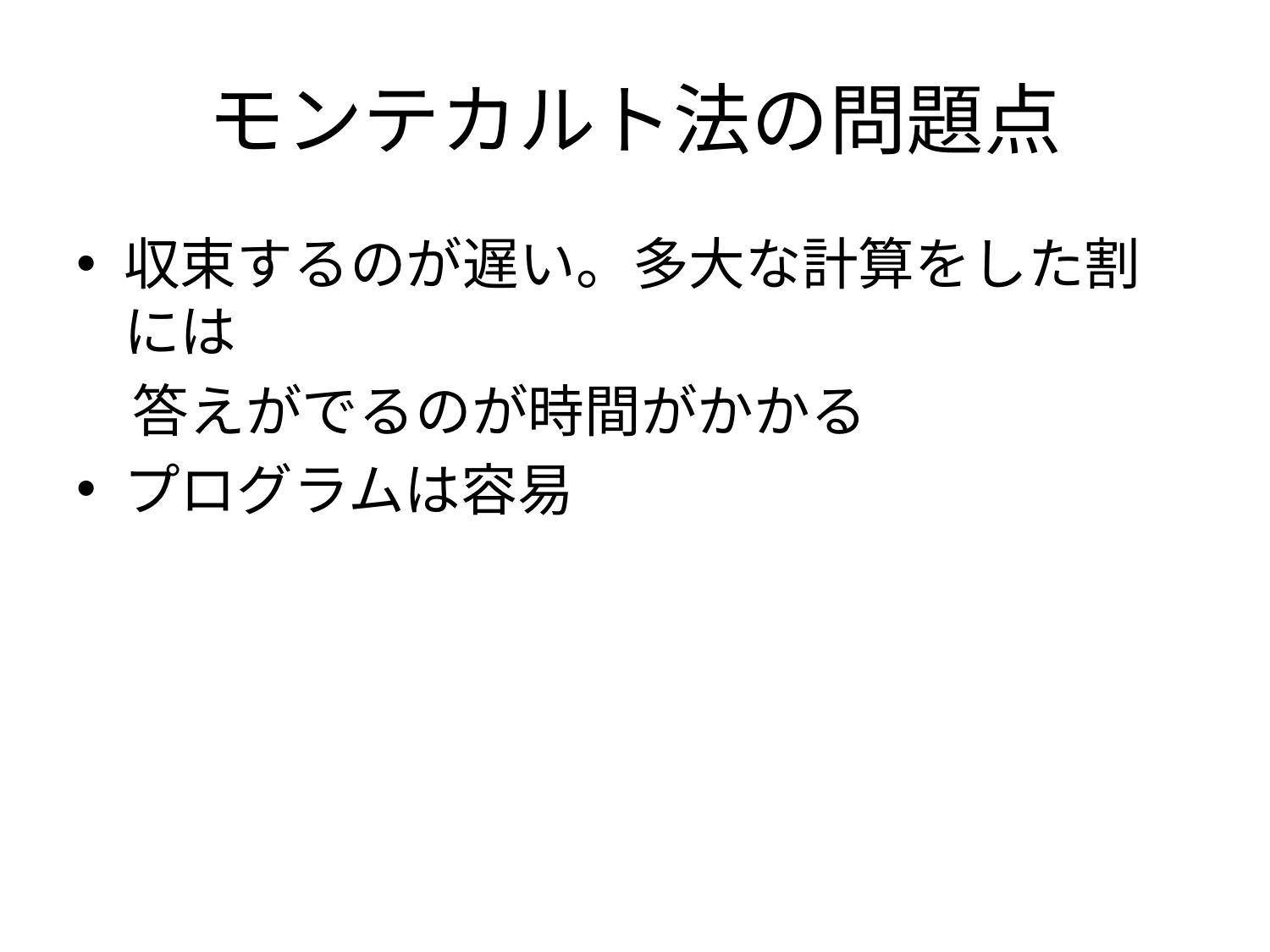

# モンテカルト法の問題点
収束するのが遅い。多大な計算をした割には
　答えがでるのが時間がかかる
プログラムは容易